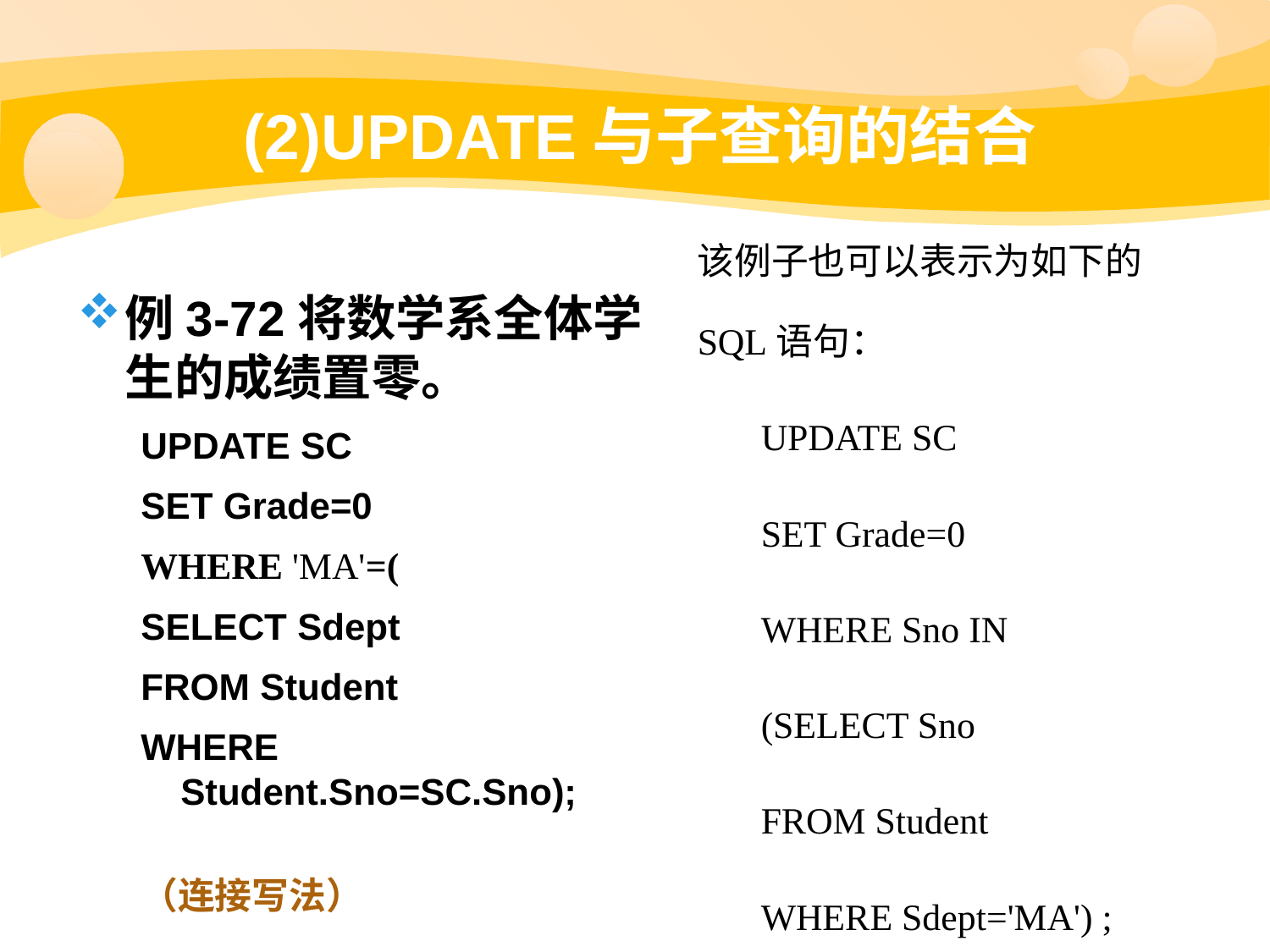

# (2)UPDATE与子查询的结合
该例子也可以表示为如下的SQL语句：
UPDATE SC
SET Grade=0
WHERE Sno IN
(SELECT Sno
FROM Student
WHERE Sdept='MA') ;
例3-72将数学系全体学生的成绩置零。
UPDATE SC
SET Grade=0
WHERE 'MA'=(
SELECT Sdept
FROM Student
WHERE Student.Sno=SC.Sno);
（连接写法）